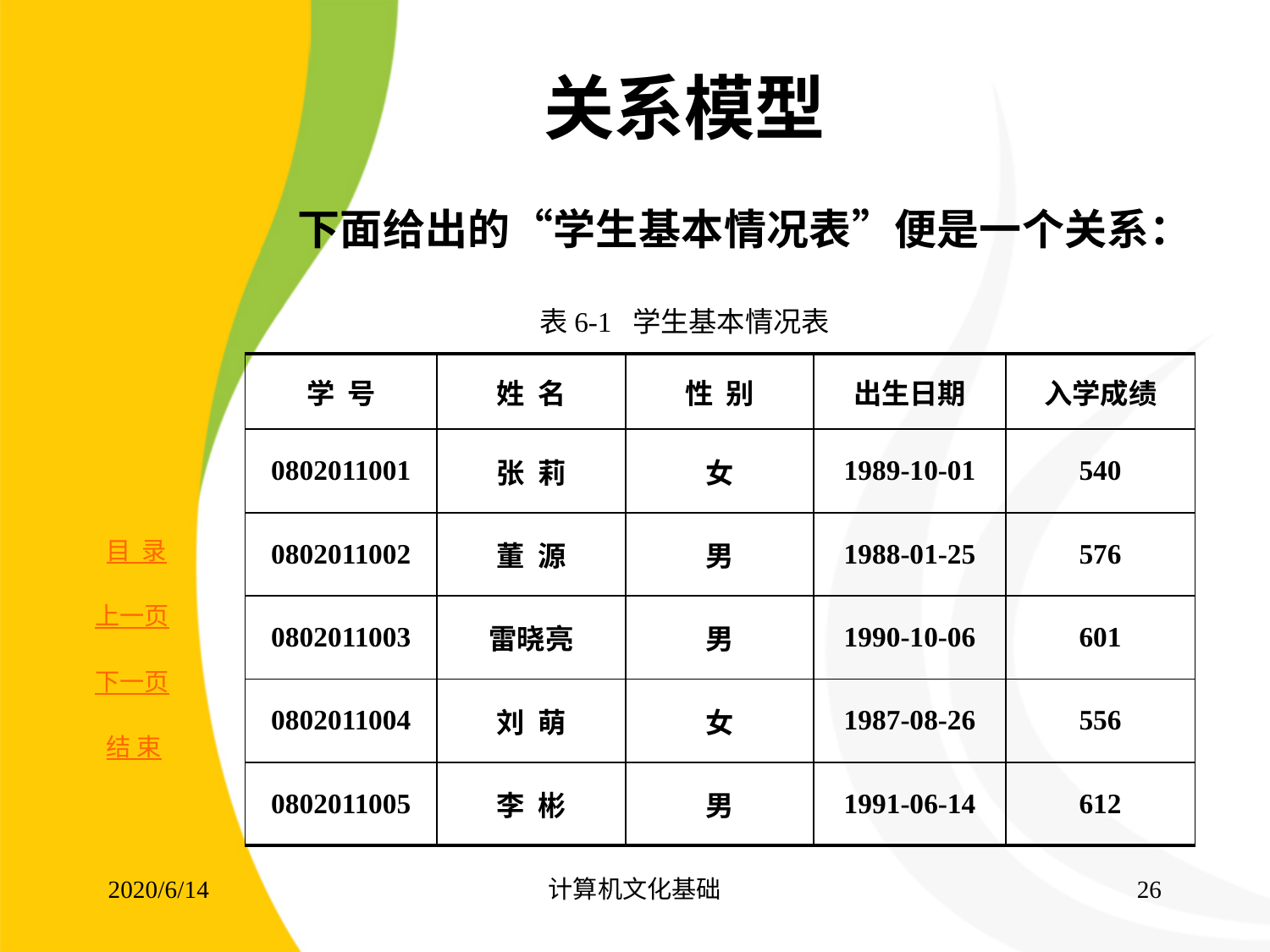

# 关系模型
下面给出的“学生基本情况表”便是一个关系：
表6-1  学生基本情况表
| 学 号 | 姓 名 | 性 别 | 出生日期 | 入学成绩 |
| --- | --- | --- | --- | --- |
| 0802011001 | 张 莉 | 女 | 1989-10-01 | 540 |
| 0802011002 | 董 源 | 男 | 1988-01-25 | 576 |
| 0802011003 | 雷晓亮 | 男 | 1990-10-06 | 601 |
| 0802011004 | 刘 萌 | 女 | 1987-08-26 | 556 |
| 0802011005 | 李 彬 | 男 | 1991-06-14 | 612 |
2020/6/14
计算机文化基础
26